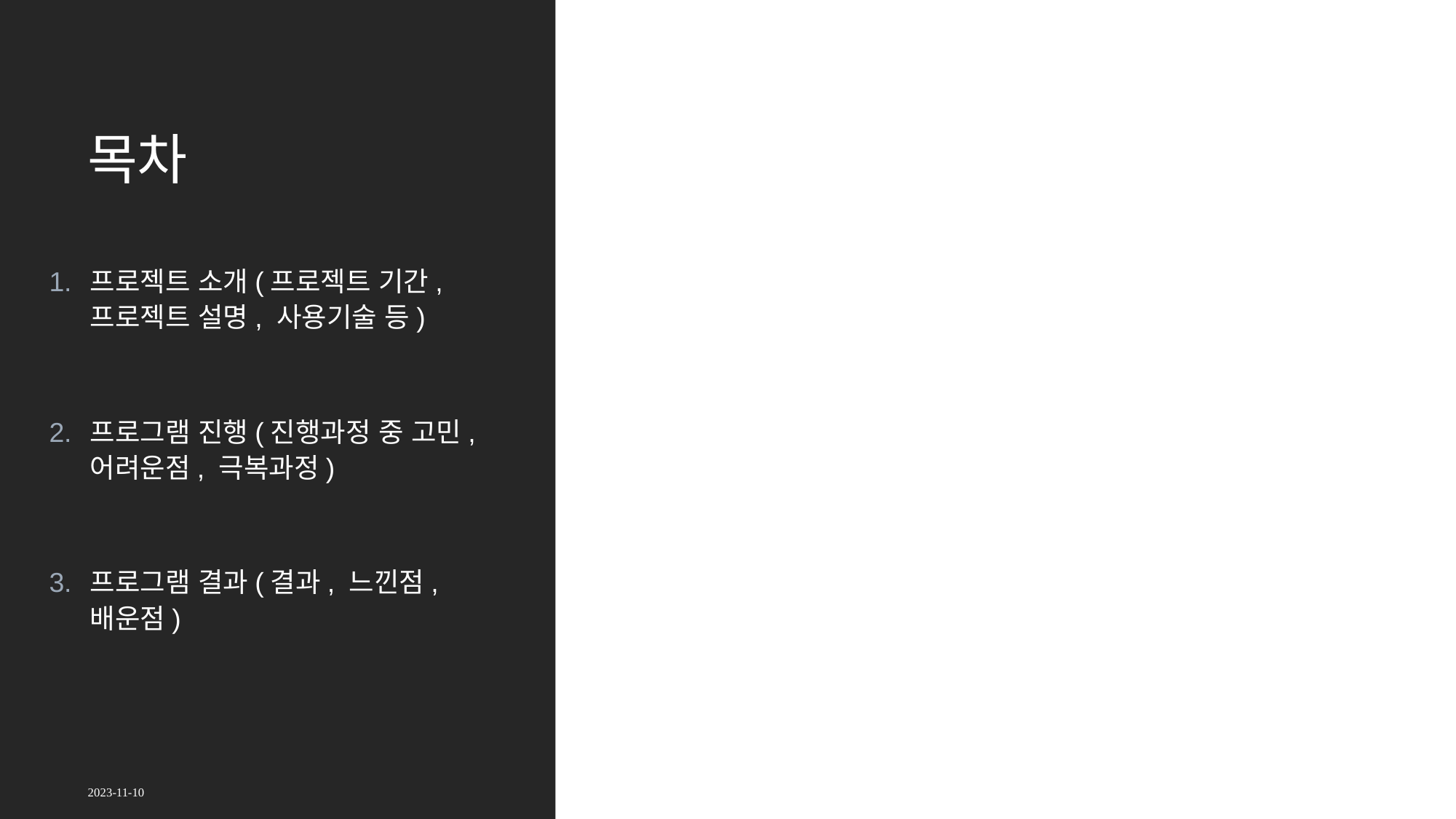

# 목차

프로젝트 소개(프로젝트 기간, 프로젝트 설명, 사용기술 등)

프로그램 진행(진행과정 중 고민, 어려운점, 극복과정)

프로그램 결과(결과, 느낀점, 배운점)

2023-11-10